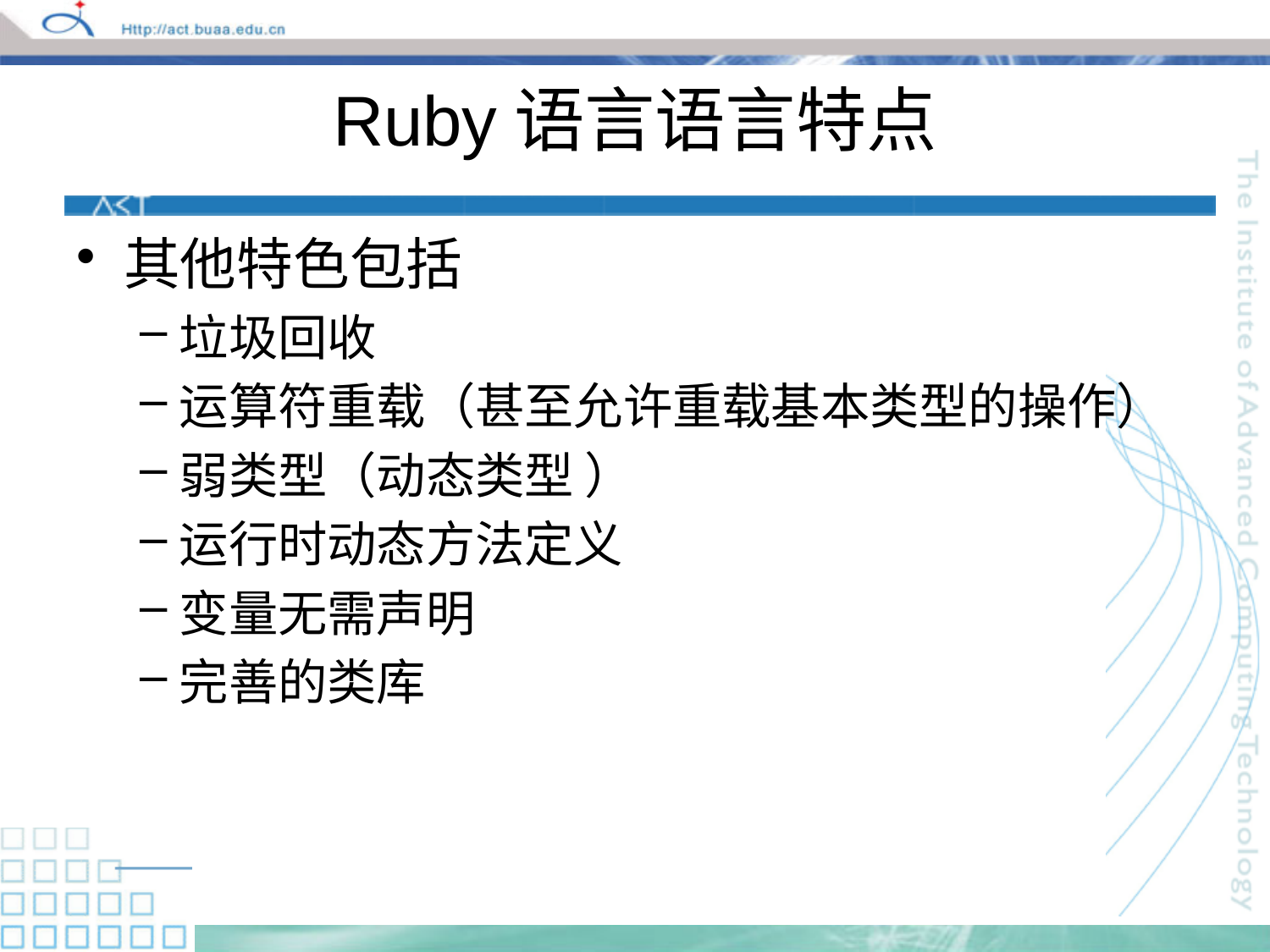

# Ruby语言语言特点
其他特色包括
垃圾回收
运算符重载（甚至允许重载基本类型的操作）
弱类型（动态类型 ）
运行时动态方法定义
变量无需声明
完善的类库